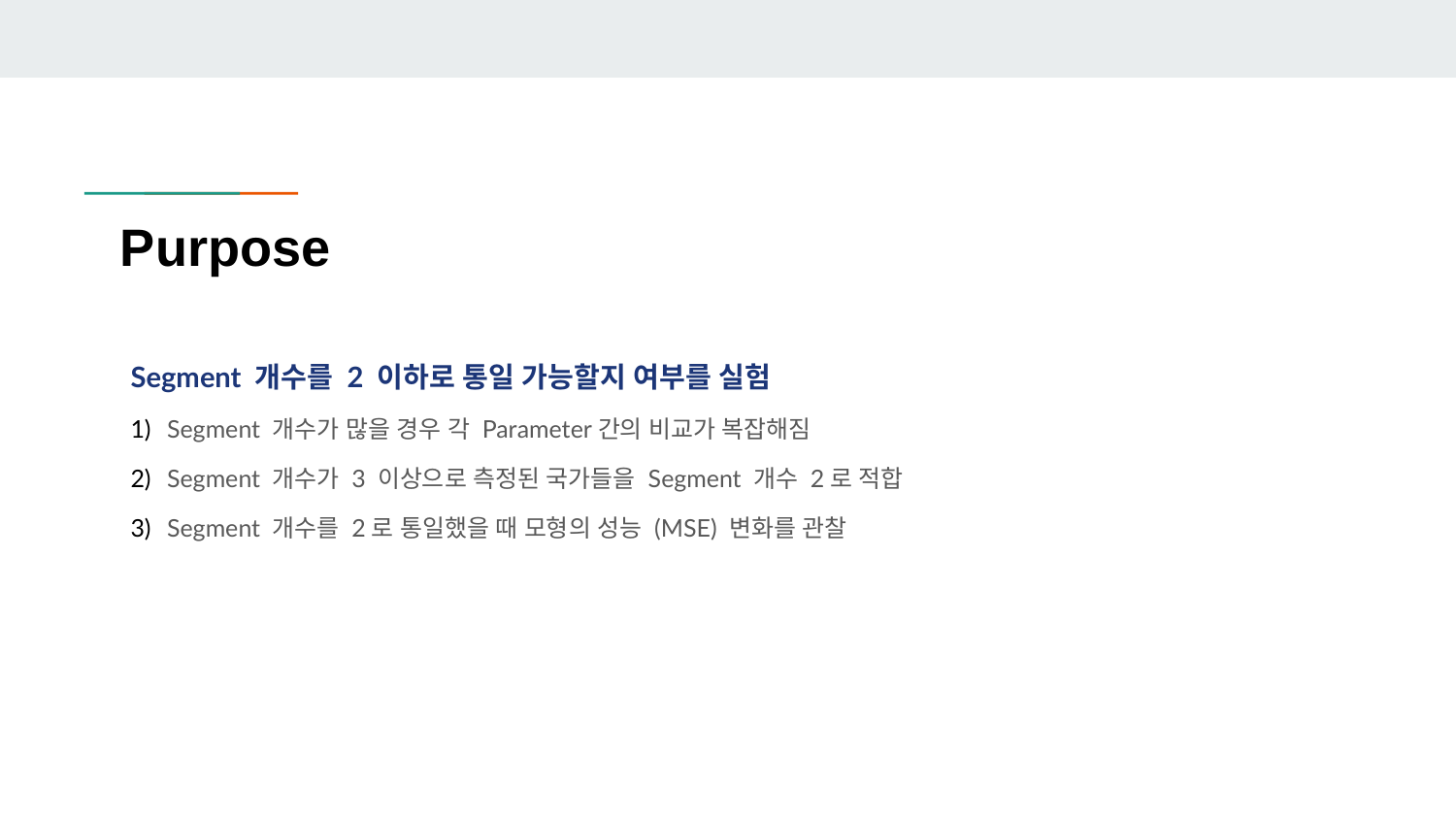

# Purpose
Segment 개수를 2 이하로 통일 가능할지 여부를 실험
Segment 개수가 많을 경우 각 Parameter간의 비교가 복잡해짐
Segment 개수가 3 이상으로 측정된 국가들을 Segment 개수 2로 적합
Segment 개수를 2로 통일했을 때 모형의 성능 (MSE) 변화를 관찰